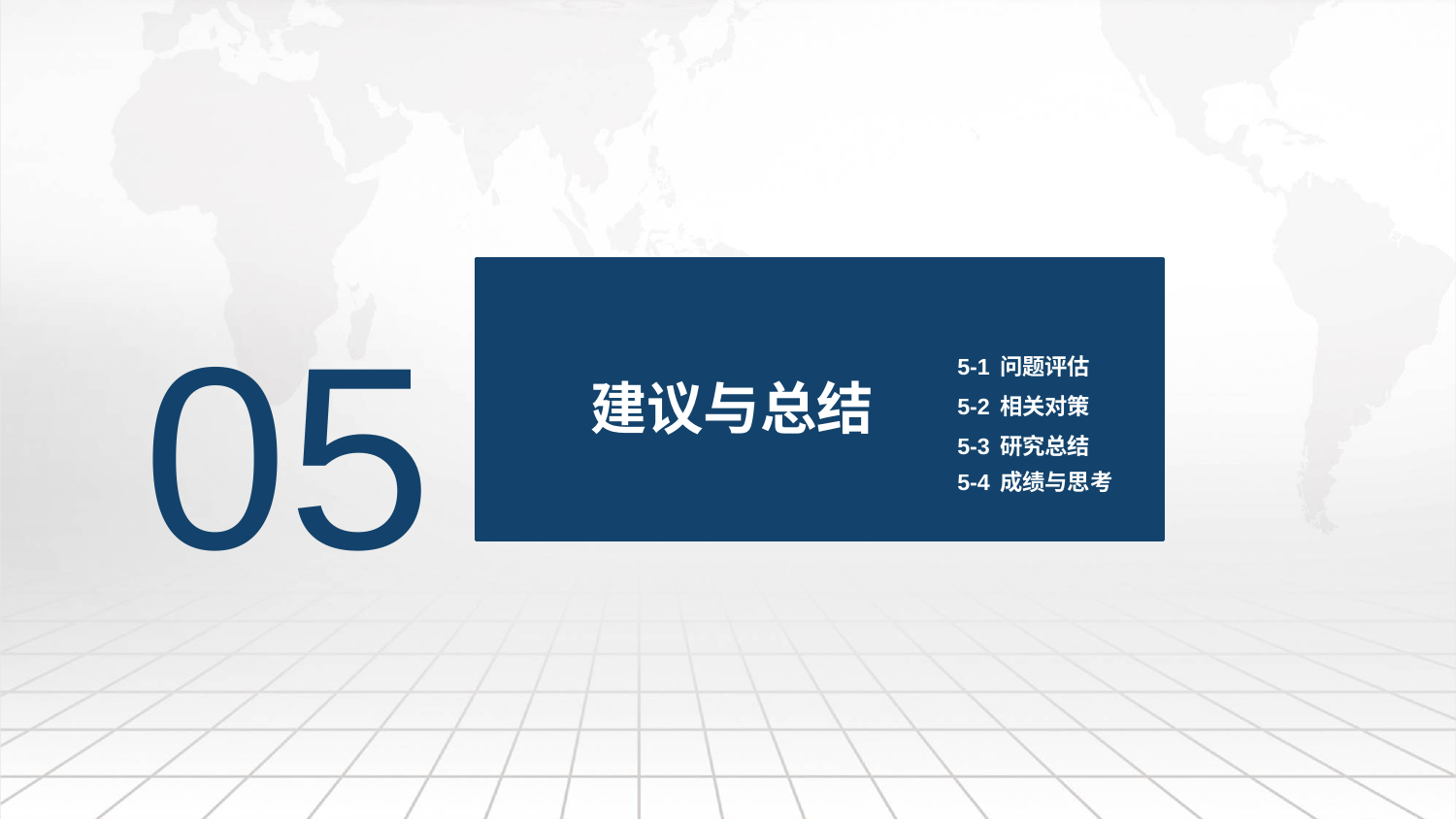

05
建议与总结
5-1 问题评估
5-2 相关对策
5-3 研究总结
5-4 成绩与思考